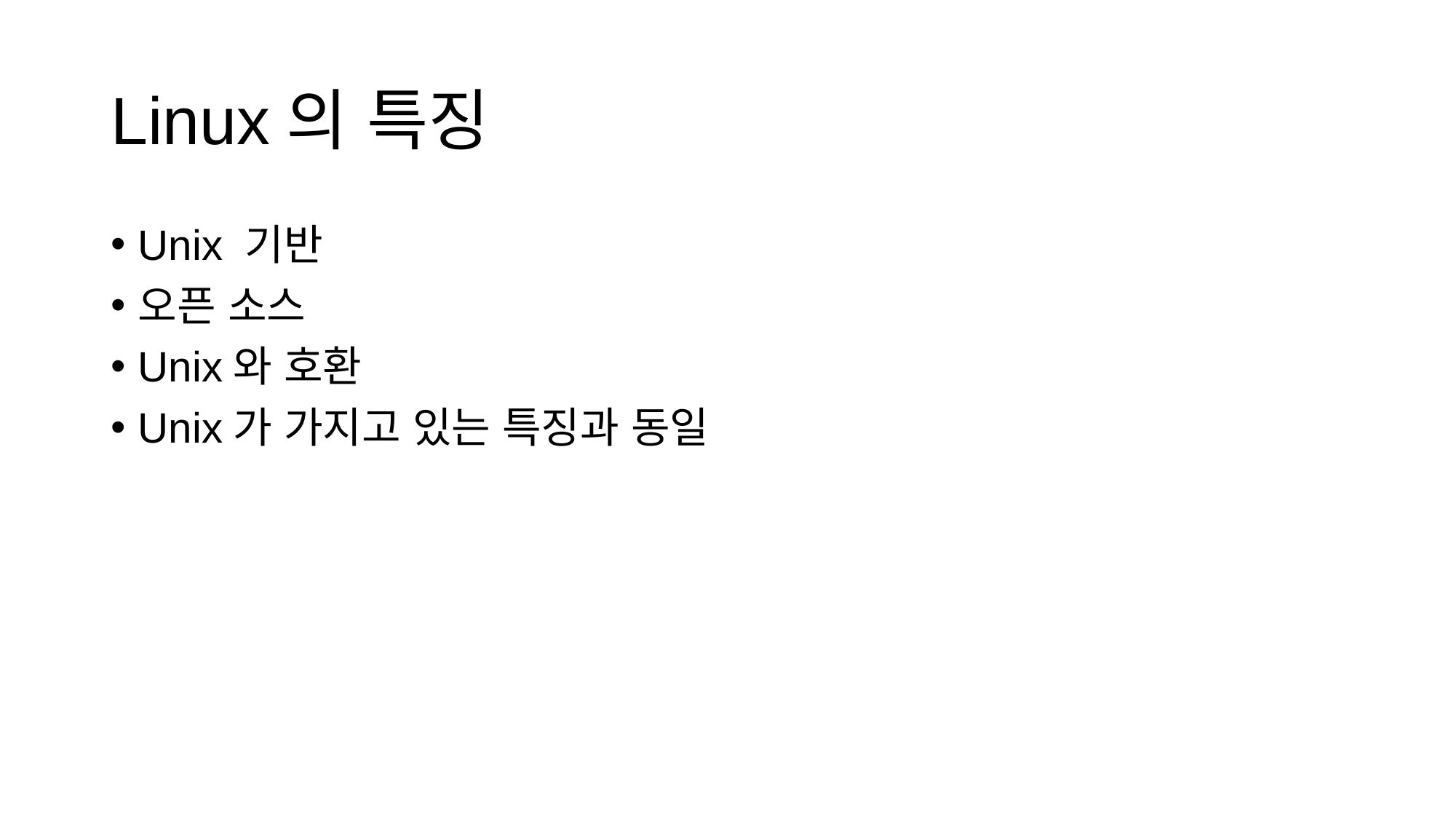

# Linux의 특징
Unix 기반
오픈 소스
Unix와 호환
Unix가 가지고 있는 특징과 동일